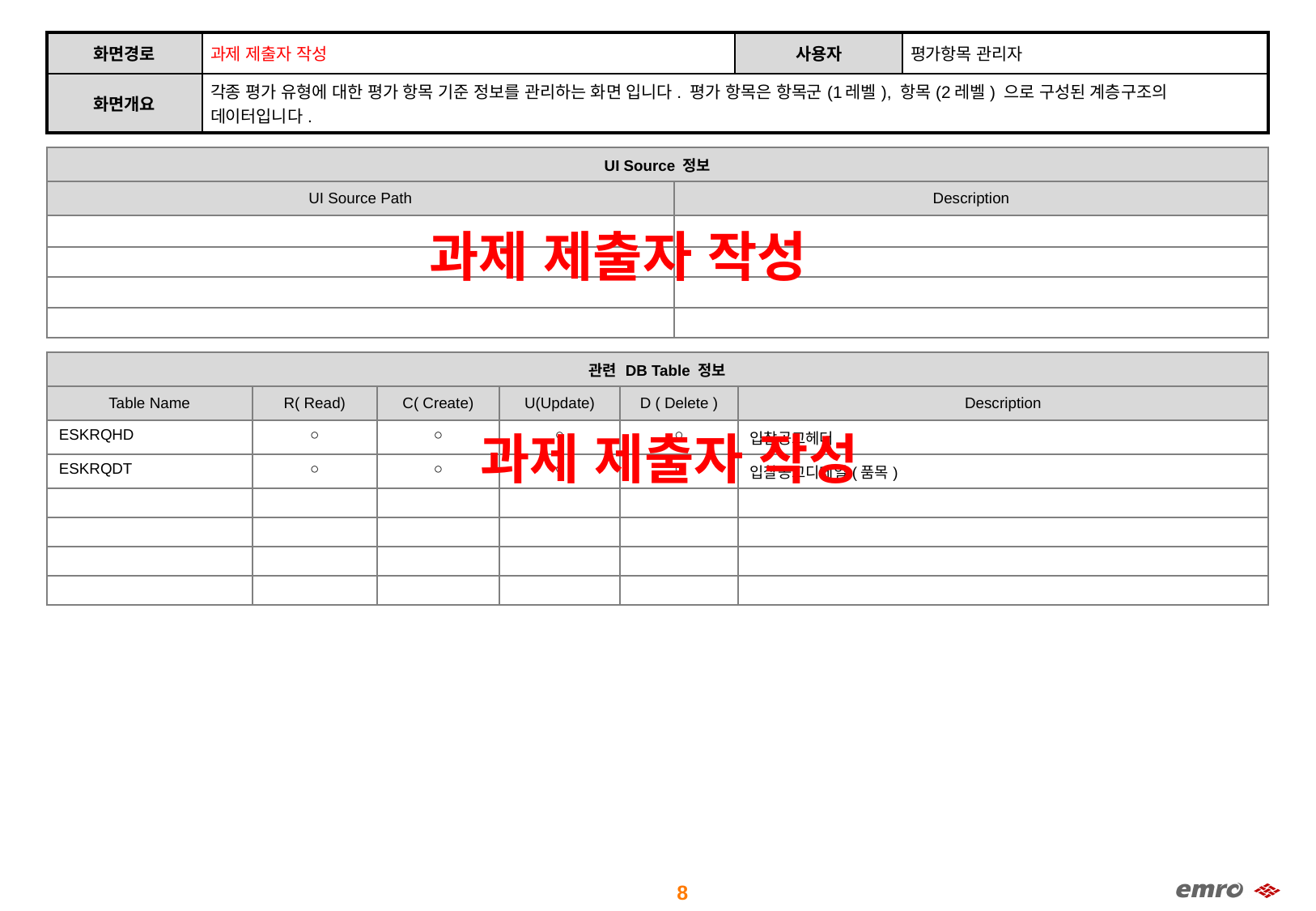

| 화면경로 | 과제 제출자 작성 | 사용자 | 평가항목 관리자 |
| --- | --- | --- | --- |
| 화면개요 | 각종 평가 유형에 대한 평가 항목 기준 정보를 관리하는 화면 입니다. 평가 항목은 항목군(1레벨), 항목(2레벨) 으로 구성된 계층구조의 데이터입니다. |  |  |
| UI Source 정보 |  |
| --- | --- |
| UI Source Path | Description |
|  |  |
|  |  |
|  |  |
|  |  |
과제 제출자 작성
| 관련 DB Table 정보 |  |  |  |  |  |
| --- | --- | --- | --- | --- | --- |
| Table Name | R( Read) | C( Create) | U(Update) | D ( Delete ) | Description |
| ESKRQHD | ○ | ○ | ○ | ○ | 입찰공고헤더 |
| ESKRQDT | ○ | ○ | ○ | ○ | 입찰공고디테일(품목) |
|  |  |  |  |  |  |
|  |  |  |  |  |  |
|  |  |  |  |  |  |
|  |  |  |  |  |  |
과제 제출자 작성